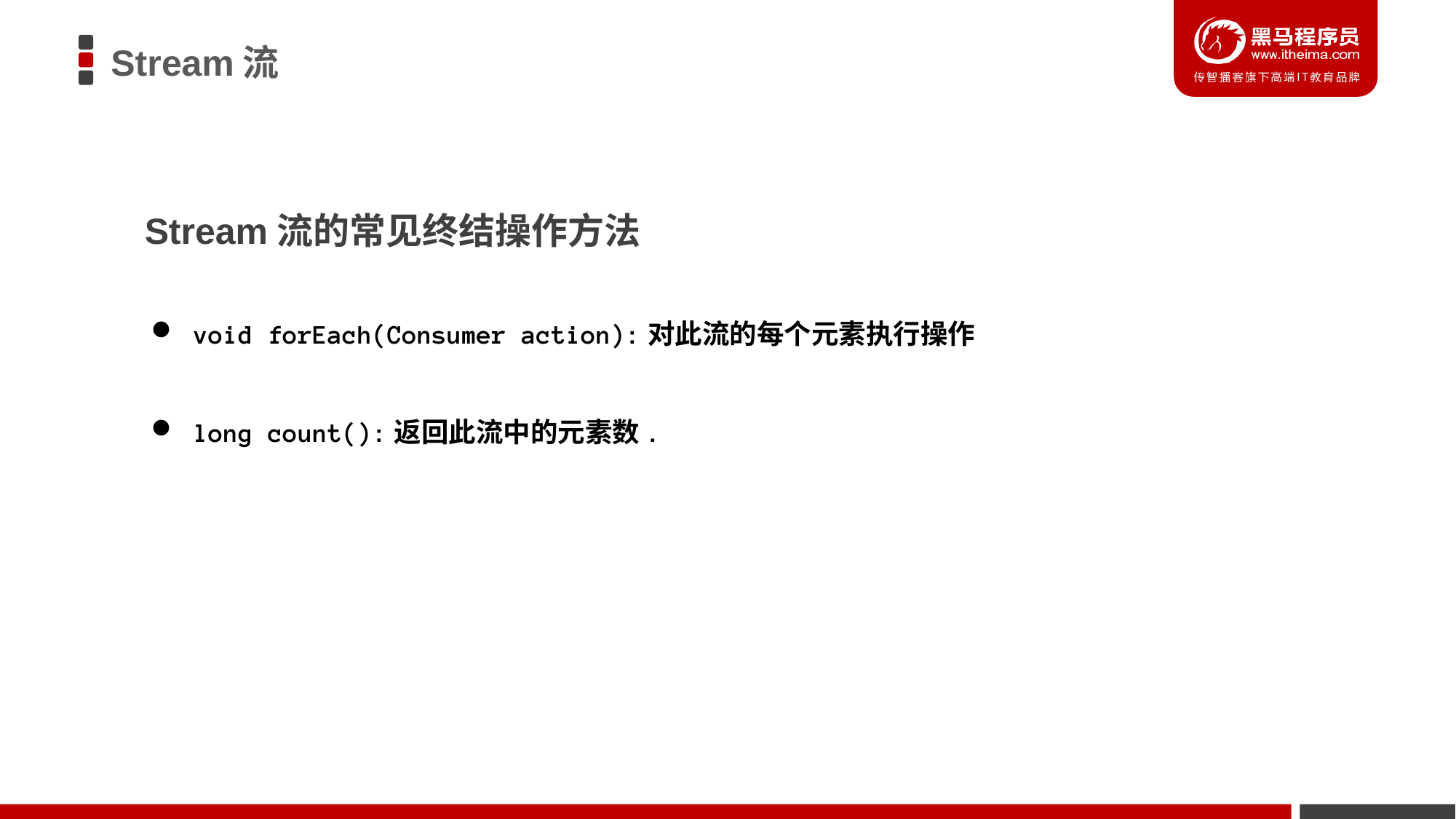

Stream流
Stream流的常见终结操作方法
void forEach​(Consumer action):对此流的每个元素执行操作

long count​():返回此流中的元素数.